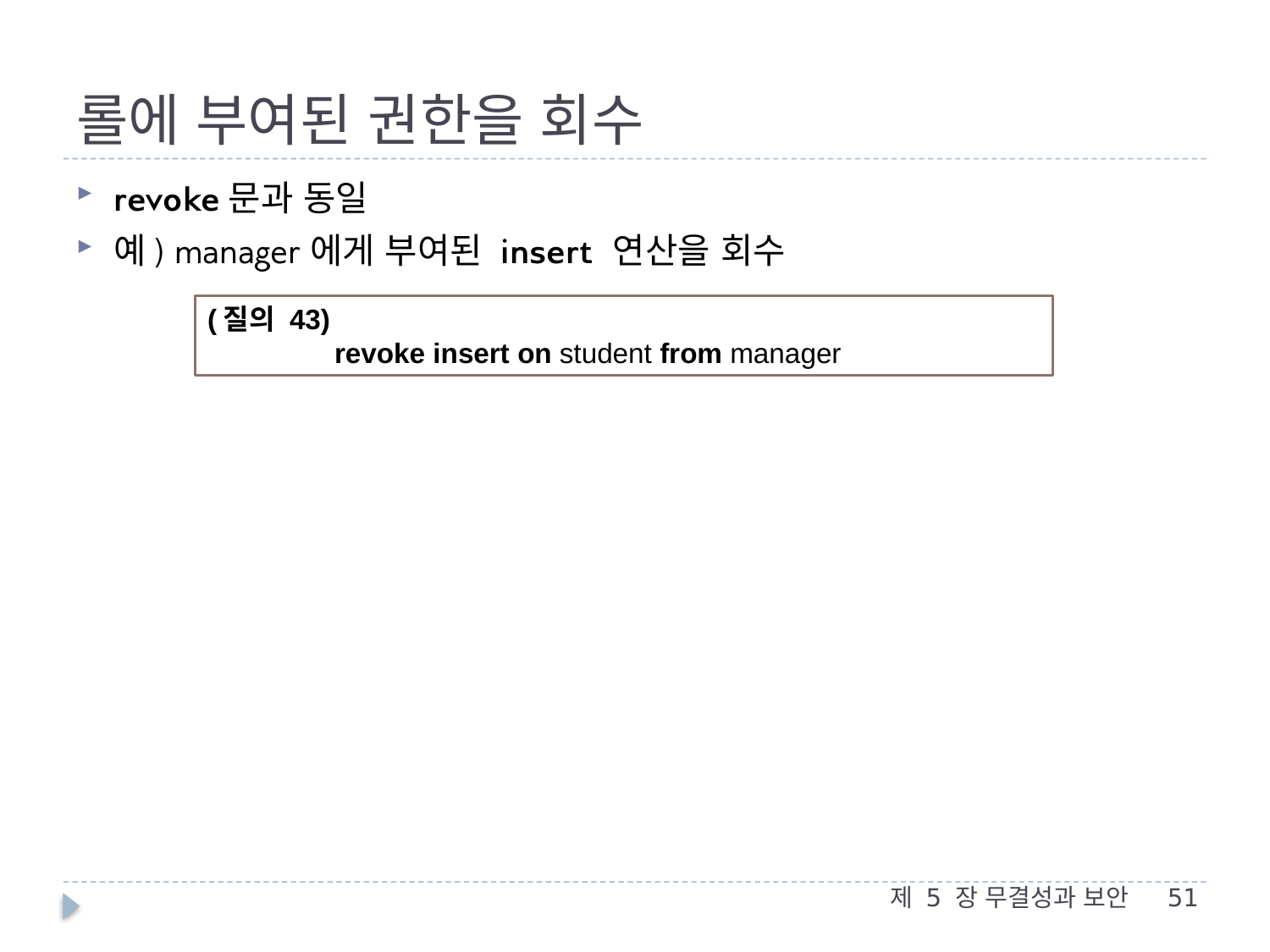

# 롤에 부여된 권한을 회수
revoke문과 동일
예) manager에게 부여된 insert 연산을 회수

(질의 43)
	revoke insert on student from manager
제 5 장 무결성과 보안
51